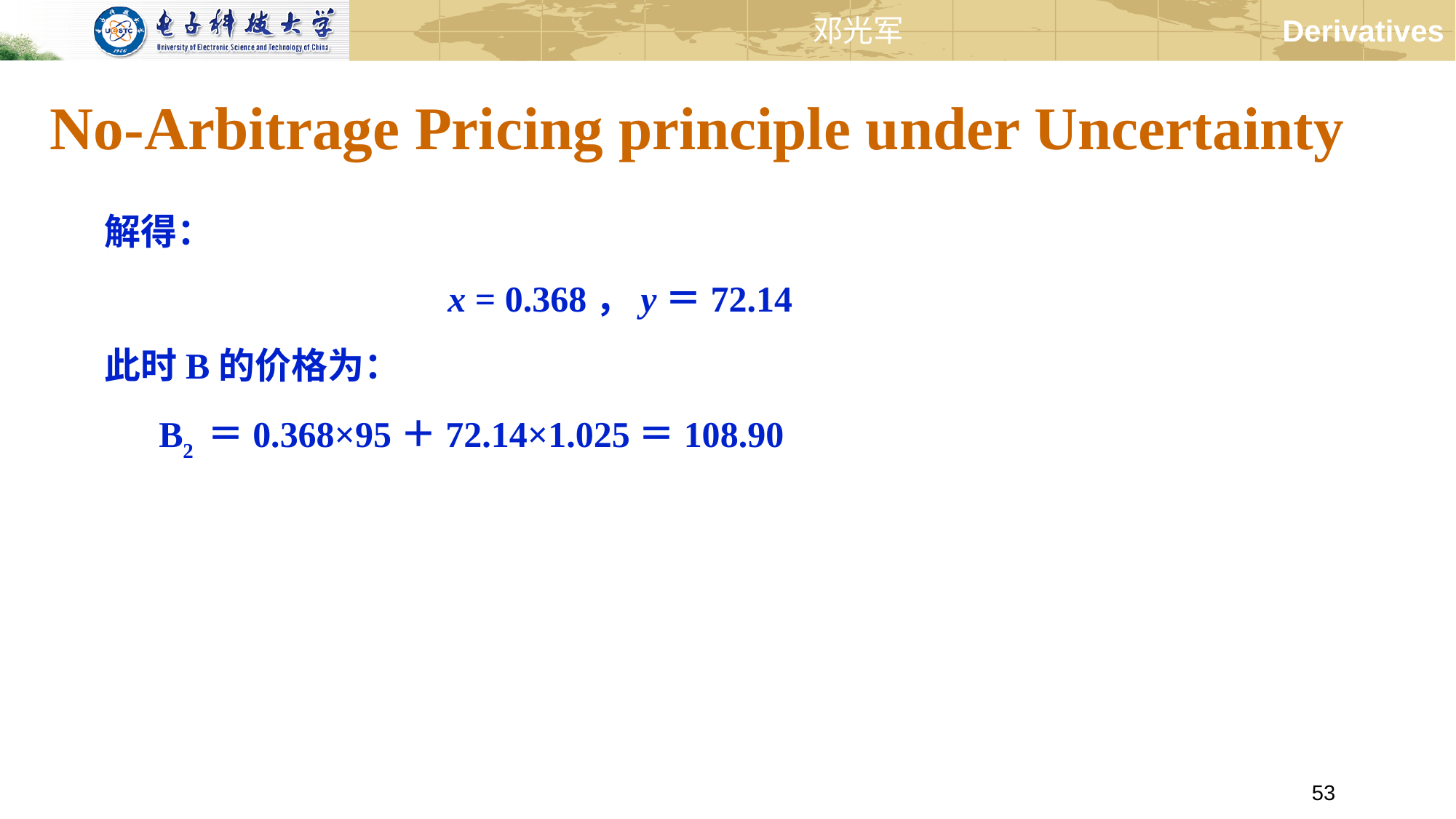

No-Arbitrage Pricing principle under Uncertainty
解得：
 x = 0.368，y＝72.14
此时B的价格为：
B2 ＝0.368×95＋72.14×1.025＝108.90